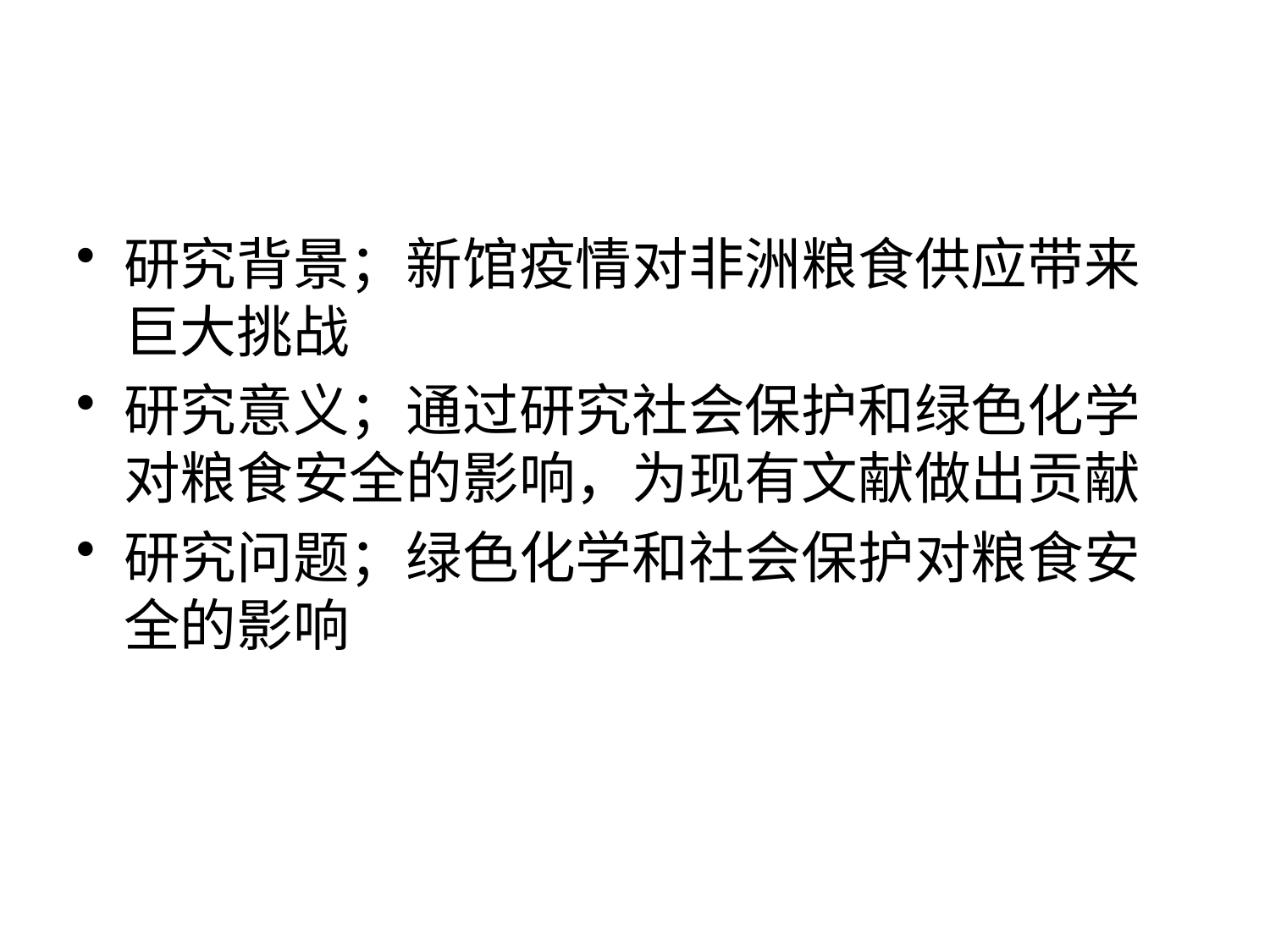

#
研究背景；新馆疫情对非洲粮食供应带来巨大挑战
研究意义；通过研究社会保护和绿色化学对粮食安全的影响，为现有文献做出贡献
研究问题；绿色化学和社会保护对粮食安全的影响